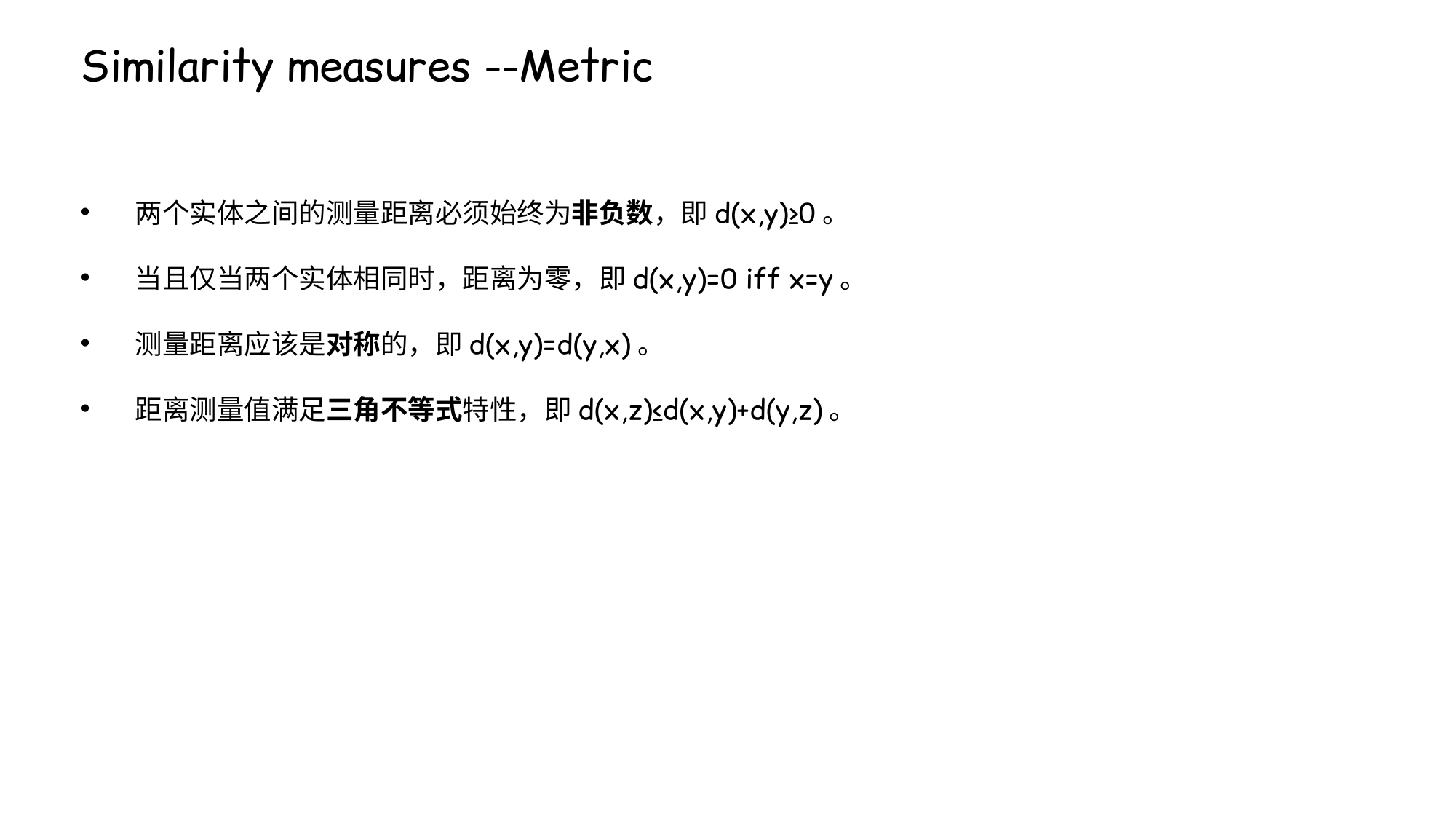

Similarity measures --Metric
两个实体之间的测量距离必须始终为非负数，即d(x,y)≥0。

当且仅当两个实体相同时，距离为零，即d(x,y)=0 iff x=y。

测量距离应该是对称的，即d(x,y)=d(y,x)。

距离测量值满足三角不等式特性，即d(x,z)≤d(x,y)+d(y,z)。

6